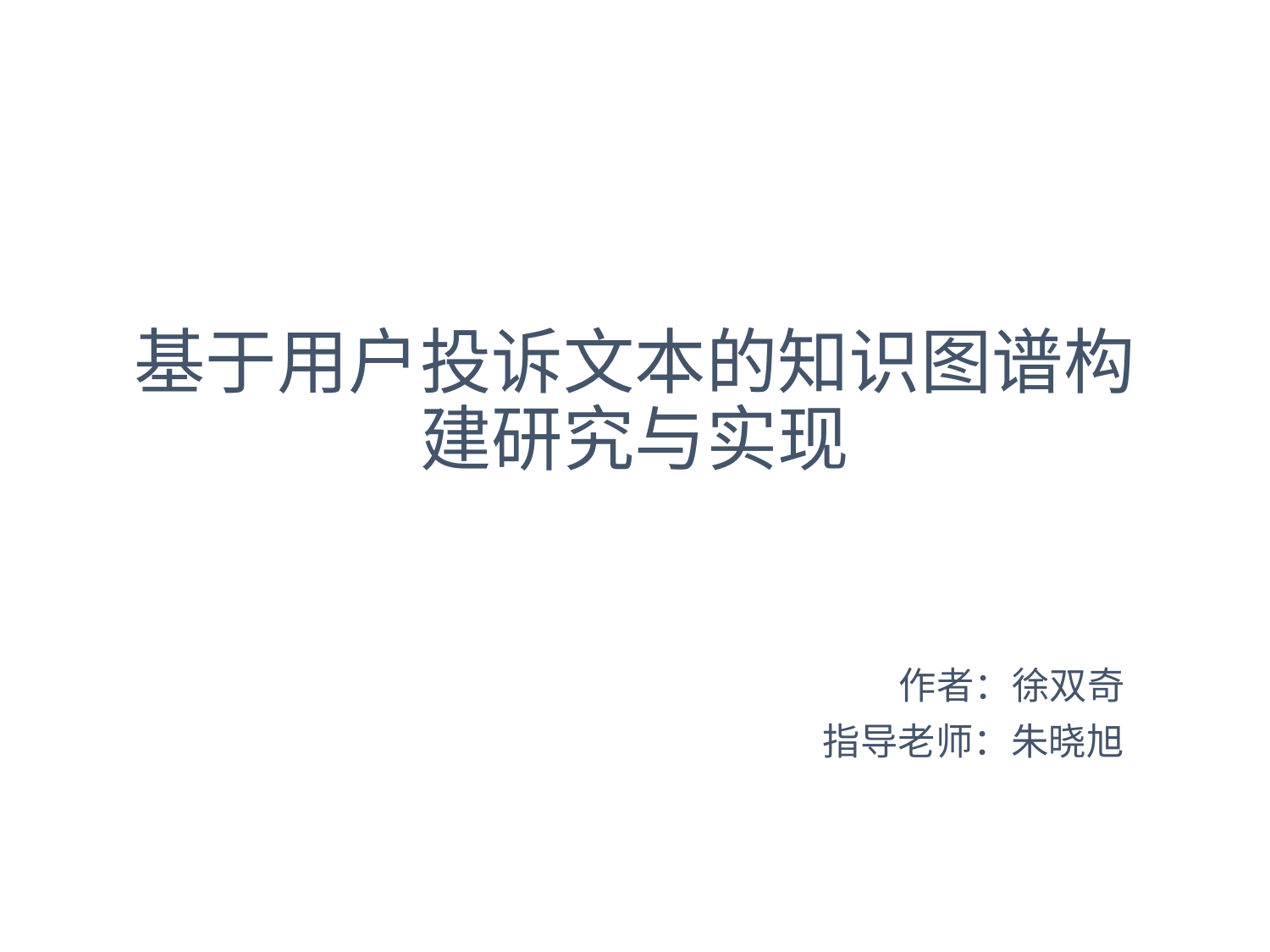

# 基于用户投诉文本的知识图谱构建研究与实现
                                                                                     作者：徐双奇
                                                                            指导老师：朱晓旭